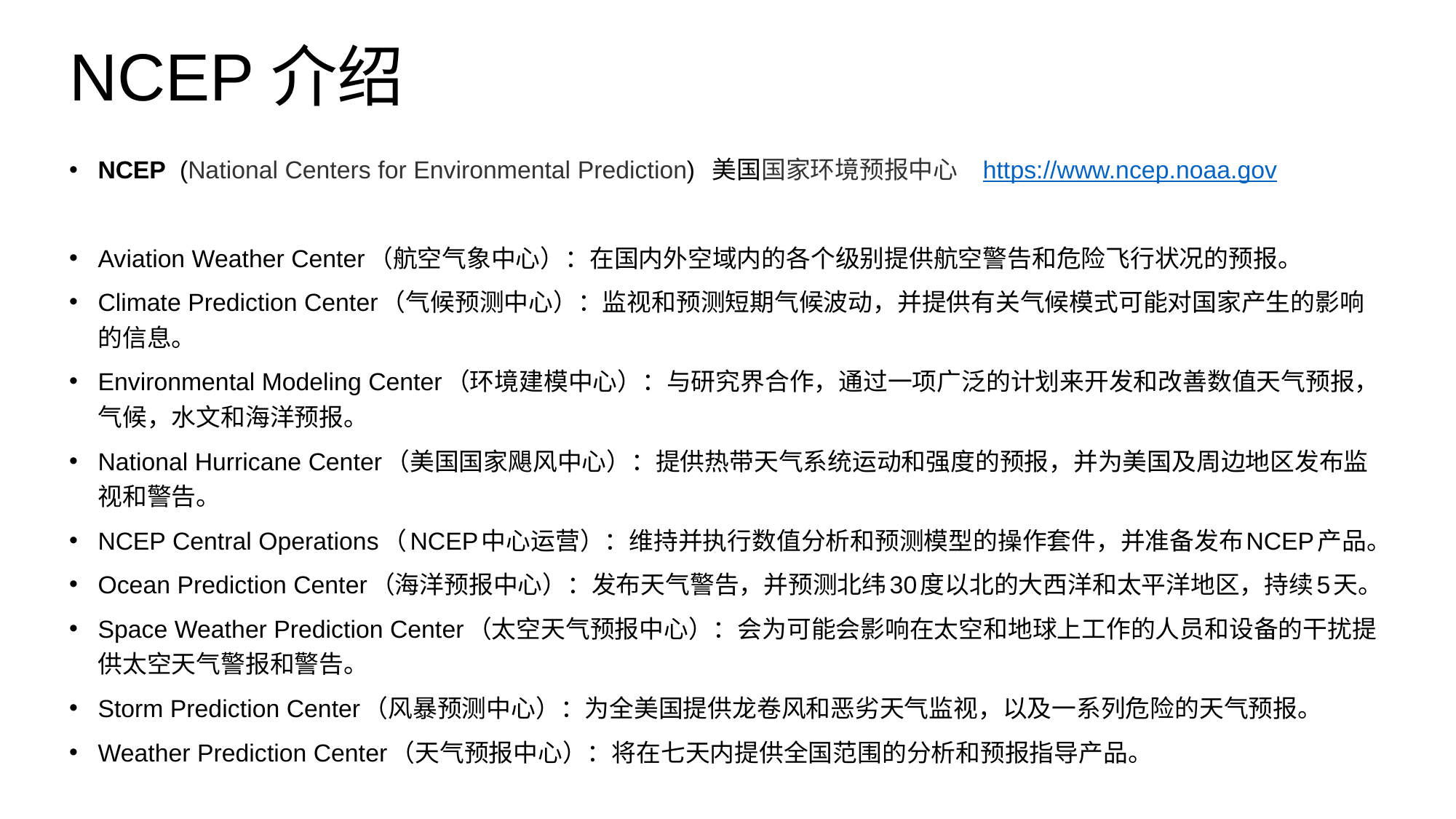

# NCEP介绍
NCEP  (National Centers for Environmental Prediction)  美国国家环境预报中心    https://www.ncep.noaa.gov

Aviation Weather Center（航空气象中心）：在国内外空域内的各个级别提供航空警告和危险飞行状况的预报。
Climate Prediction Center（气候预测中心）：监视和预测短期气候波动，并提供有关气候模式可能对国家产生的影响的信息。
Environmental Modeling Center（环境建模中心）：与研究界合作，通过一项广泛的计划来开发和改善数值天气预报，气候，水文和海洋预报。
National Hurricane Center（美国国家飓风中心）：提供热带天气系统运动和强度的预报，并为美国及周边地区发布监视和警告。
NCEP Central Operations（NCEP中心运营）：维持并执行数值分析和预测模型的操作套件，并准备发布NCEP产品。
Ocean Prediction Center（海洋预报中心）：发布天气警告，并预测北纬30度以北的大西洋和太平洋地区，持续5天。
Space Weather Prediction Center（太空天气预报中心）：会为可能会影响在太空和地球上工作的人员和设备的干扰提供太空天气警报和警告。
Storm Prediction Center（风暴预测中心）：为全美国提供龙卷风和恶劣天气监视，以及一系列危险的天气预报。
Weather Prediction Center（天气预报中心）：将在七天内提供全国范围的分析和预报指导产品。